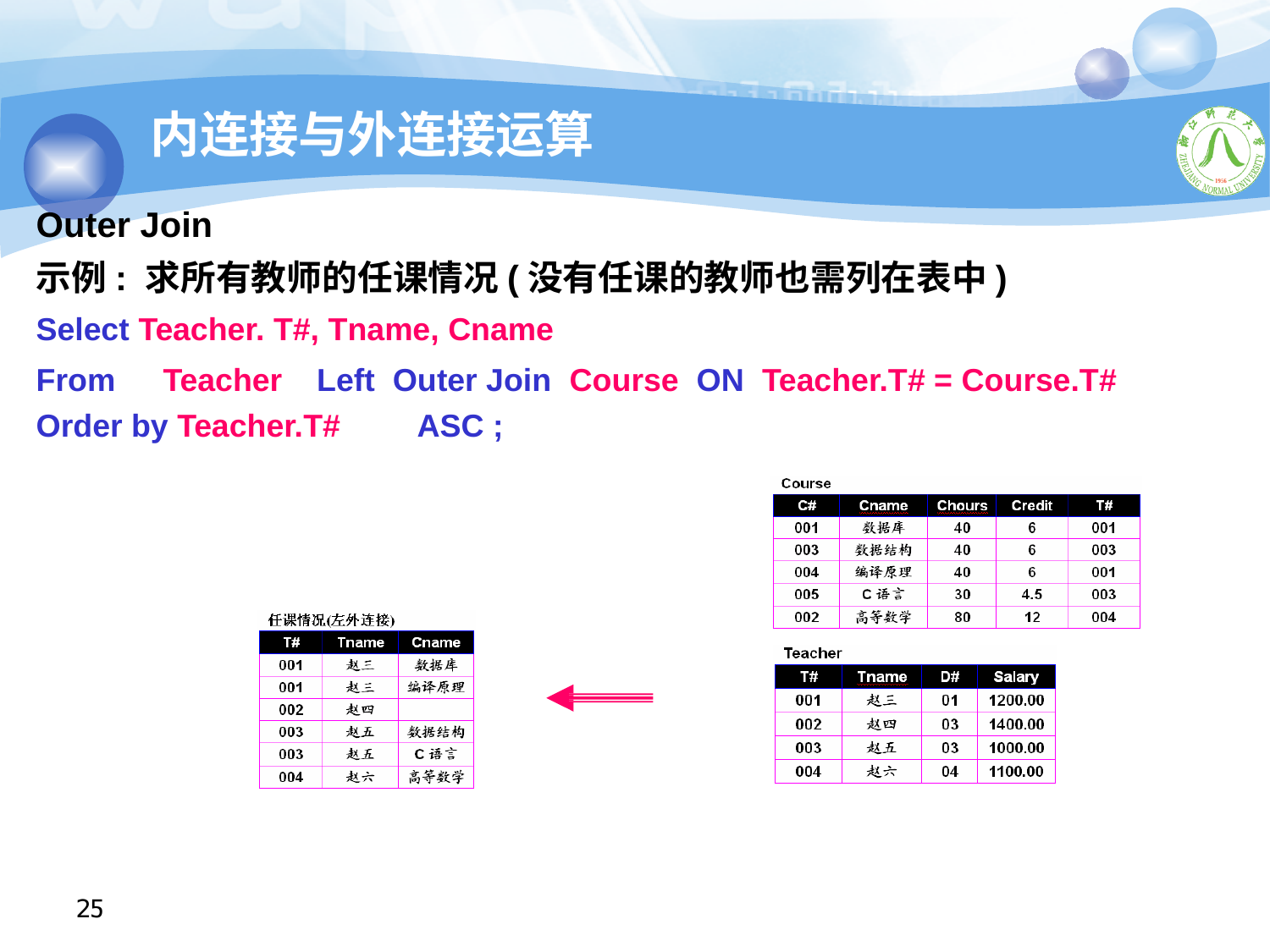

内连接与外连接运算
Outer Join
示例: 求所有教师的任课情况(没有任课的教师也需列在表中)
Select Teacher. T#, Tname, Cname
From	Teacher	   Left  Outer Join  Course  ON  Teacher.T# = Course.T#
Order by Teacher.T#	ASC ;

25